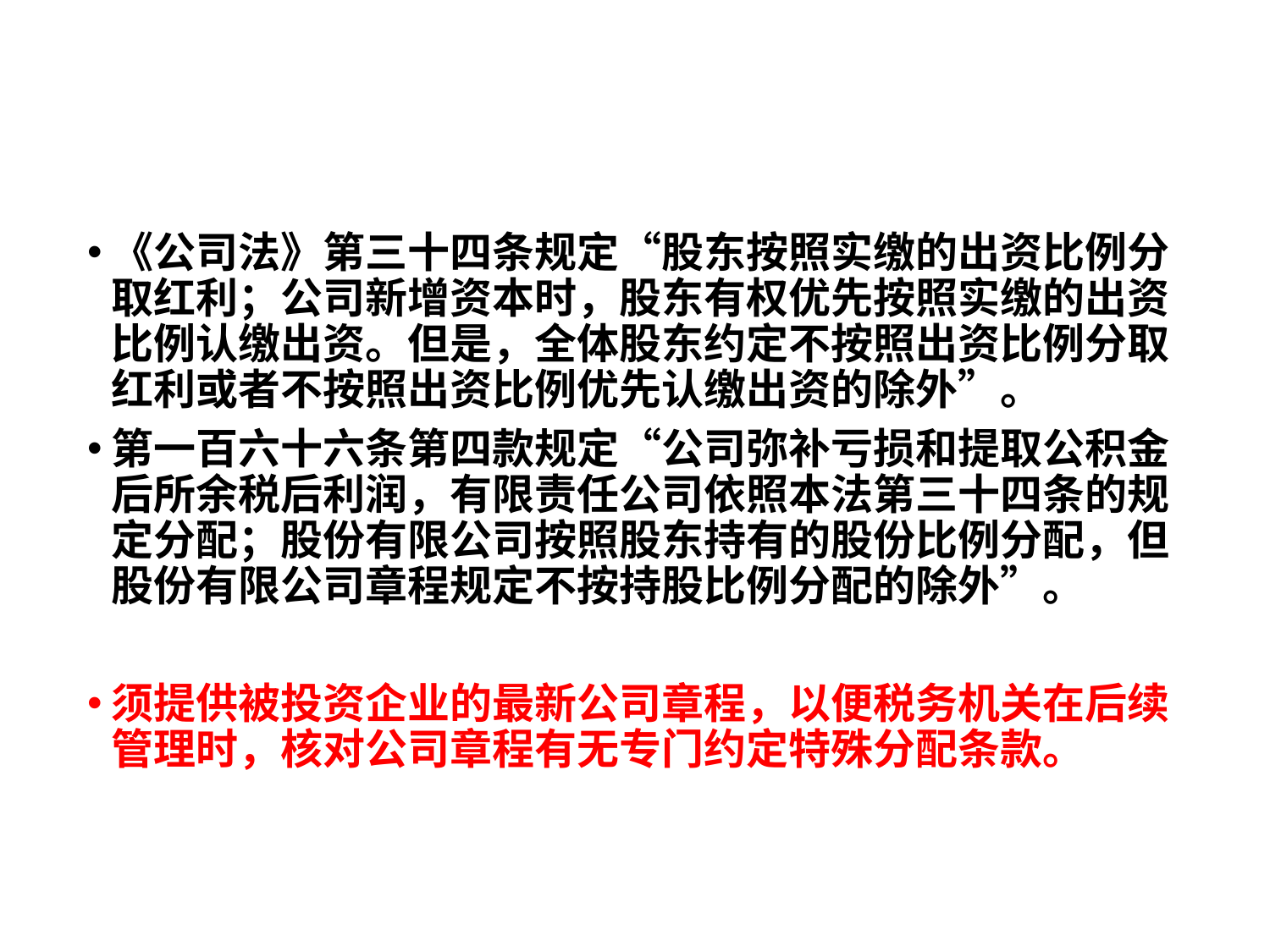

#
《公司法》第三十四条规定“股东按照实缴的出资比例分取红利；公司新增资本时，股东有权优先按照实缴的出资比例认缴出资。但是，全体股东约定不按照出资比例分取红利或者不按照出资比例优先认缴出资的除外”。
第一百六十六条第四款规定“公司弥补亏损和提取公积金后所余税后利润，有限责任公司依照本法第三十四条的规定分配；股份有限公司按照股东持有的股份比例分配，但股份有限公司章程规定不按持股比例分配的除外”。

须提供被投资企业的最新公司章程，以便税务机关在后续管理时，核对公司章程有无专门约定特殊分配条款。